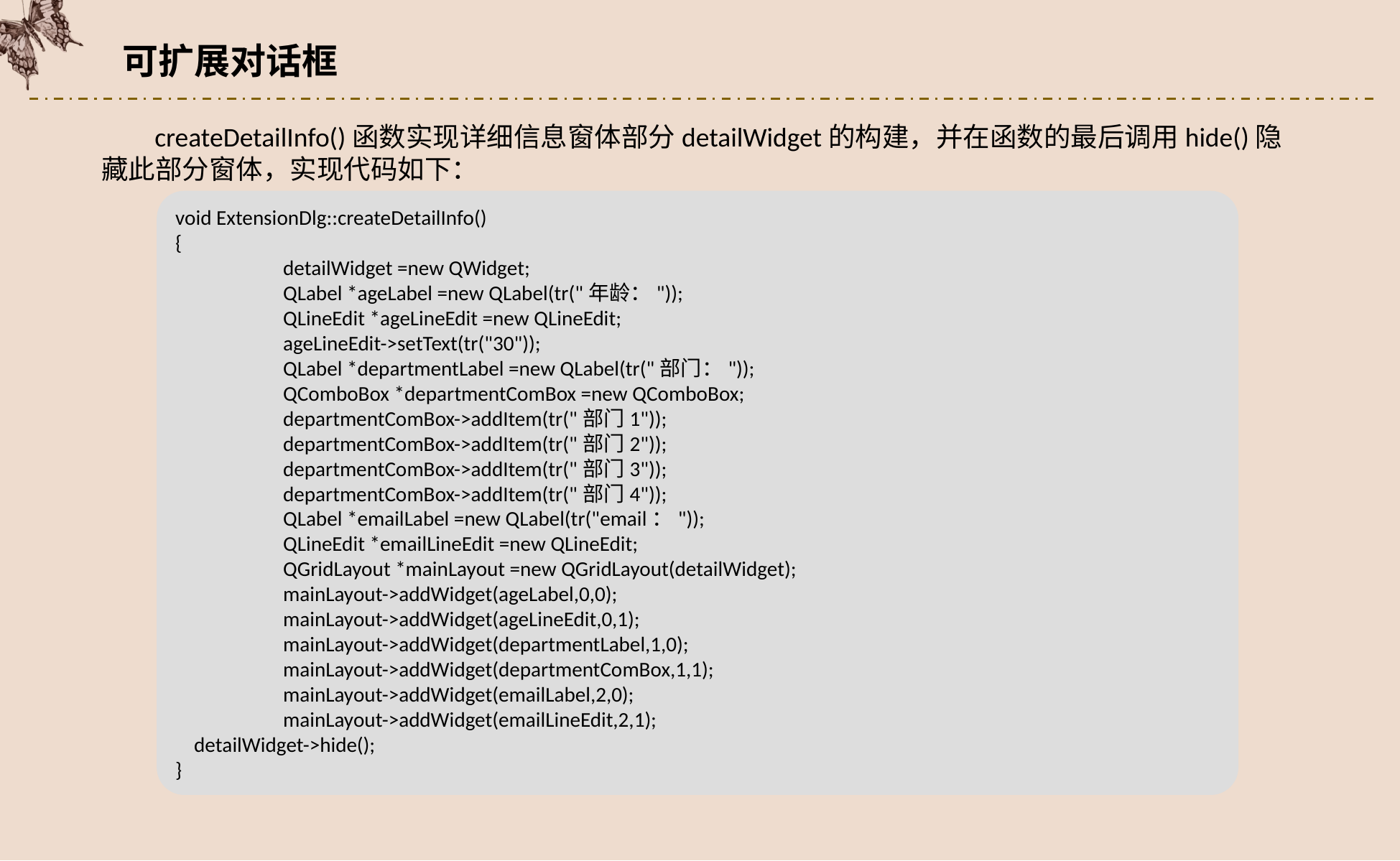

可扩展对话框
createDetailInfo()函数实现详细信息窗体部分detailWidget的构建，并在函数的最后调用hide()隐藏此部分窗体，实现代码如下：
void ExtensionDlg::createDetailInfo()
{
    	detailWidget =new QWidget;
    	QLabel *ageLabel =new QLabel(tr("年龄："));
    	QLineEdit *ageLineEdit =new QLineEdit;
    	ageLineEdit->setText(tr("30"));
    	QLabel *departmentLabel =new QLabel(tr("部门："));
    	QComboBox *departmentComBox =new QComboBox;
    	departmentComBox->addItem(tr("部门1"));
    	departmentComBox->addItem(tr("部门2"));
    	departmentComBox->addItem(tr("部门3"));
    	departmentComBox->addItem(tr("部门4"));
    	QLabel *emailLabel =new QLabel(tr("email："));
    	QLineEdit *emailLineEdit =new QLineEdit;
    	QGridLayout *mainLayout =new QGridLayout(detailWidget);
    	mainLayout->addWidget(ageLabel,0,0);
    	mainLayout->addWidget(ageLineEdit,0,1);
    	mainLayout->addWidget(departmentLabel,1,0);
    	mainLayout->addWidget(departmentComBox,1,1);
    	mainLayout->addWidget(emailLabel,2,0);
    	mainLayout->addWidget(emailLineEdit,2,1);
    detailWidget->hide();
}